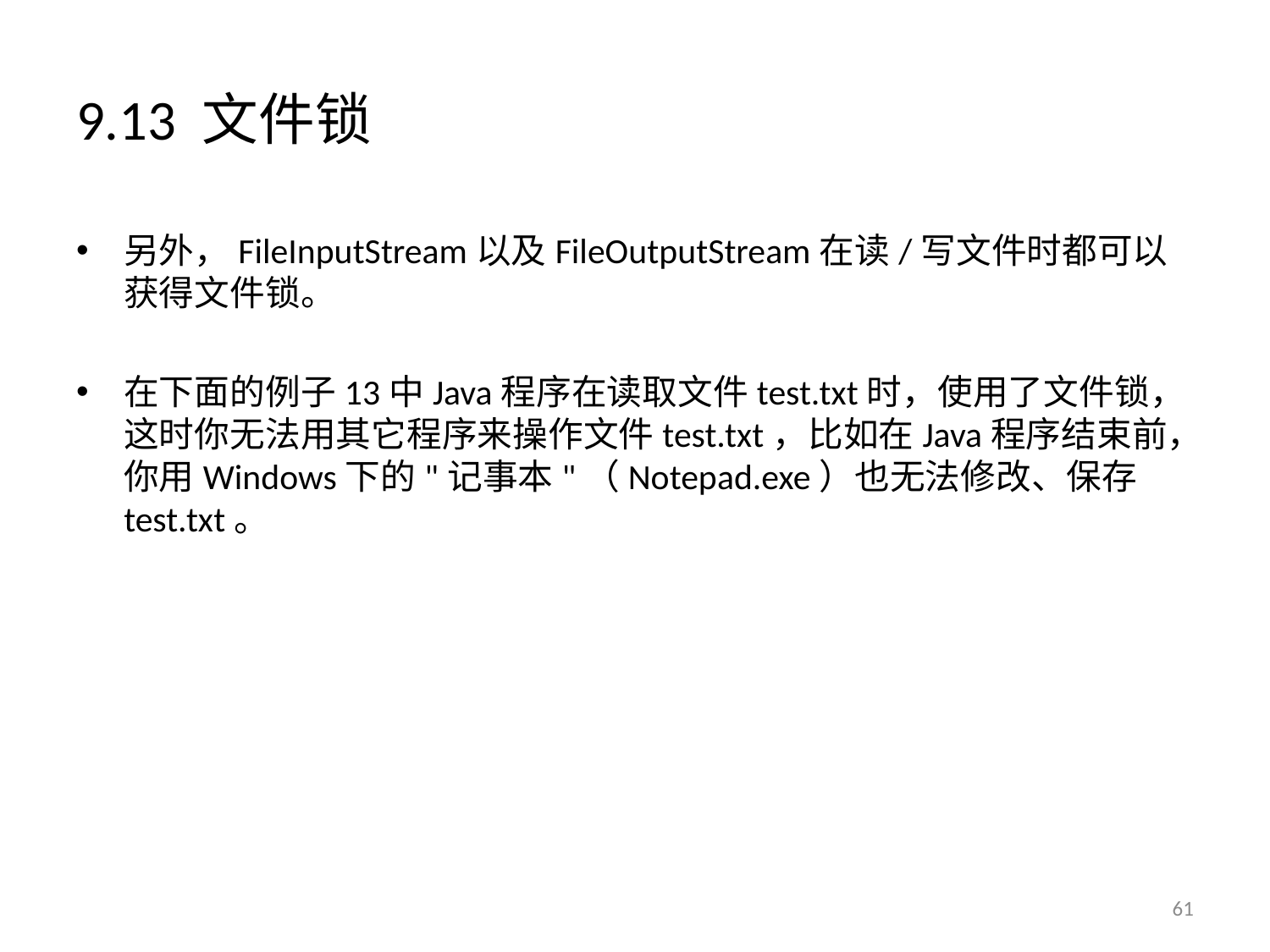

# 9.13 文件锁
另外，FileInputStream以及FileOutputStream在读/写文件时都可以获得文件锁。

在下面的例子13中Java程序在读取文件test.txt时，使用了文件锁，这时你无法用其它程序来操作文件test.txt，比如在Java程序结束前，你用Windows下的"记事本"（Notepad.exe）也无法修改、保存test.txt。
61